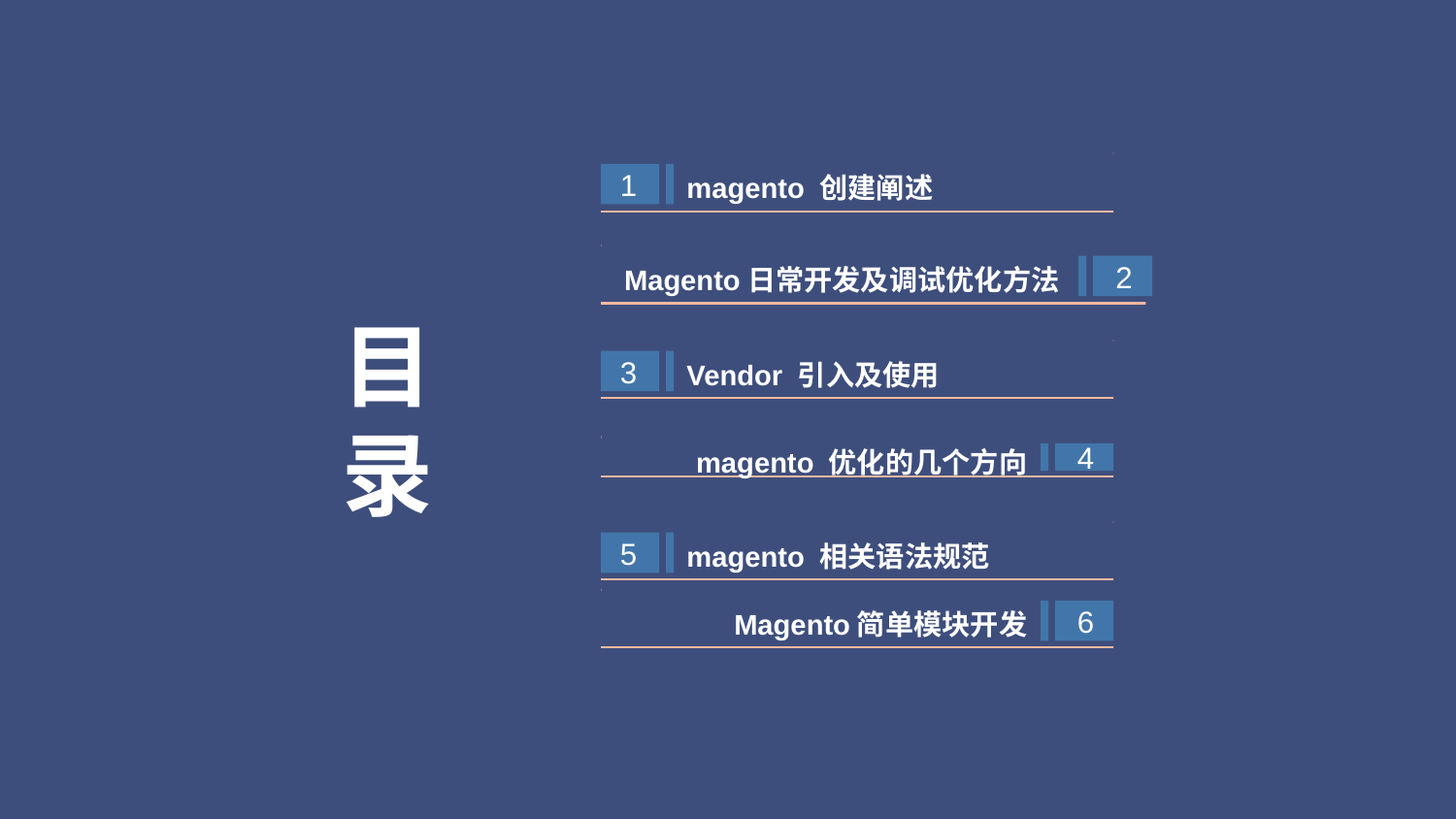

magento 创建阐述
1
Magento日常开发及调试优化方法
2
目录
Vendor 引入及使用
3
magento 优化的几个方向
4
magento 相关语法规范
5
Magento简单模块开发
6